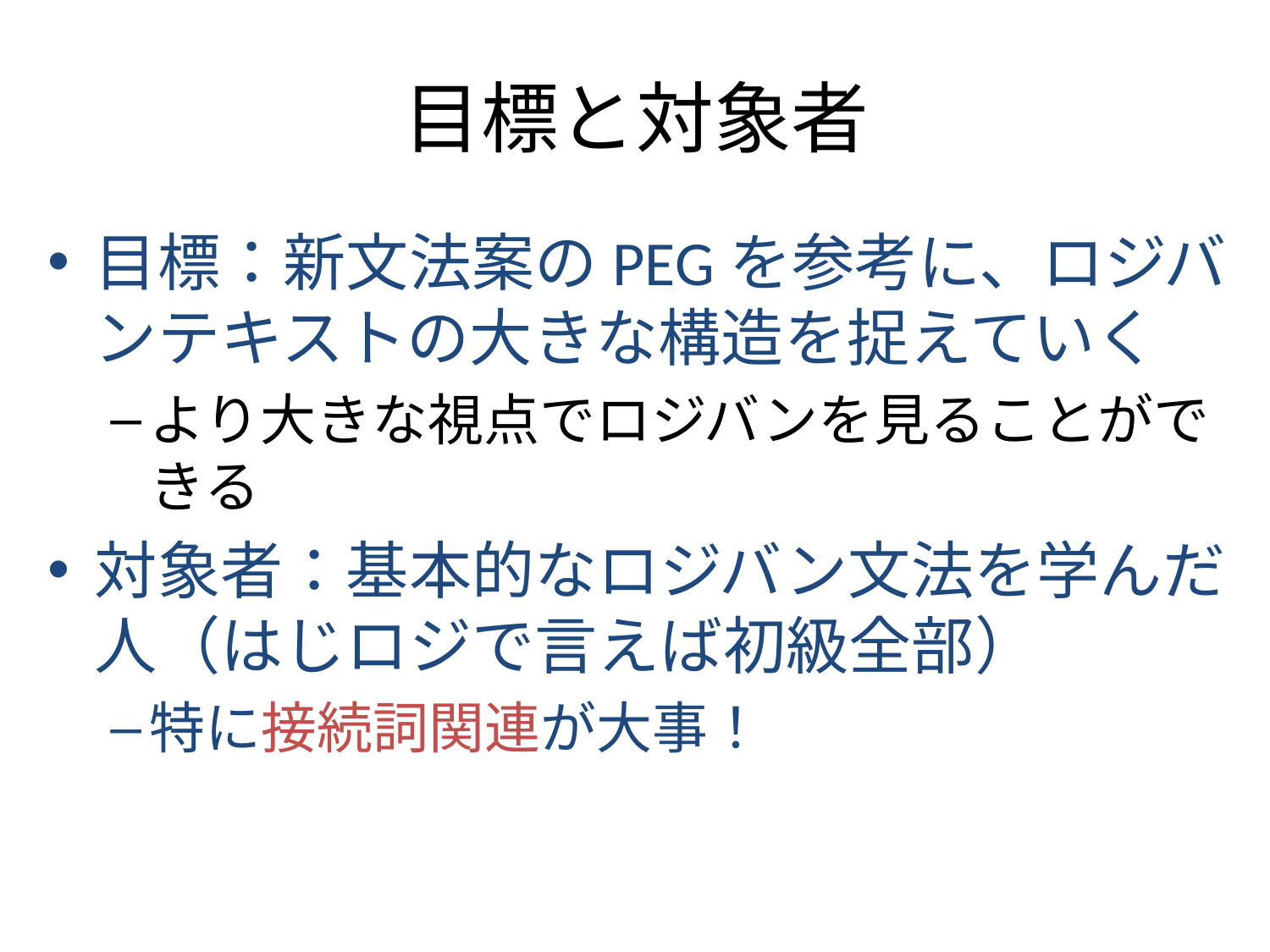

# 目標と対象者
目標：新文法案のPEGを参考に、ロジバンテキストの大きな構造を捉えていく
より大きな視点でロジバンを見ることができる
対象者：基本的なロジバン文法を学んだ人（はじロジで言えば初級全部）
特に接続詞関連が大事！